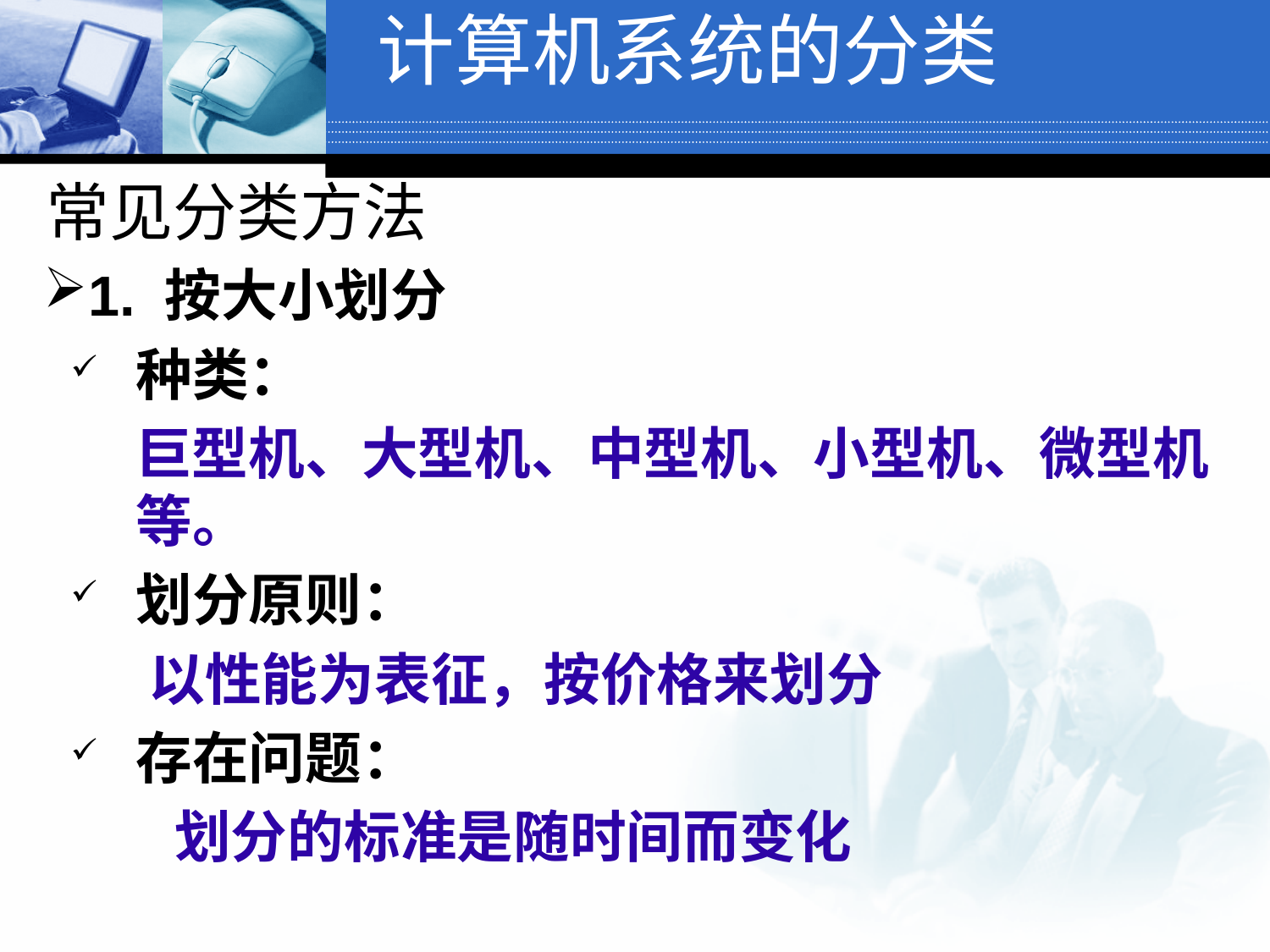

计算机系统的分类
 常见分类方法
1. 按大小划分
种类：
    巨型机、大型机、中型机、小型机、微型机等。
划分原则：
     以性能为表征，按价格来划分
存在问题：
       划分的标准是随时间而变化